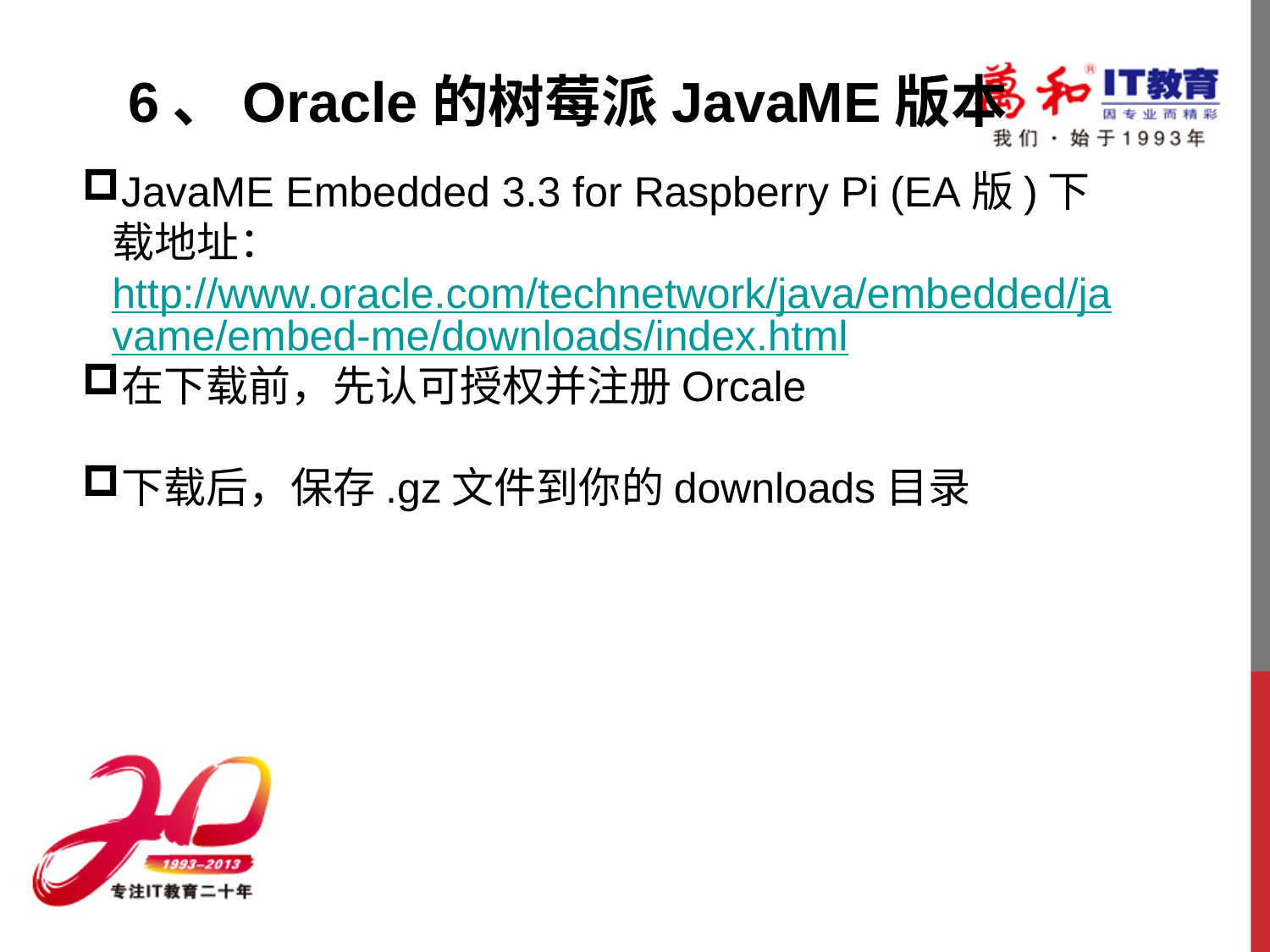

6、Oracle的树莓派JavaME版本
JavaME Embedded 3.3 for Raspberry Pi (EA版)下载地址：
http://www.oracle.com/technetwork/java/embedded/javame/embed-me/downloads/index.html
在下载前，先认可授权并注册Orcale

下载后，保存.gz文件到你的downloads目录